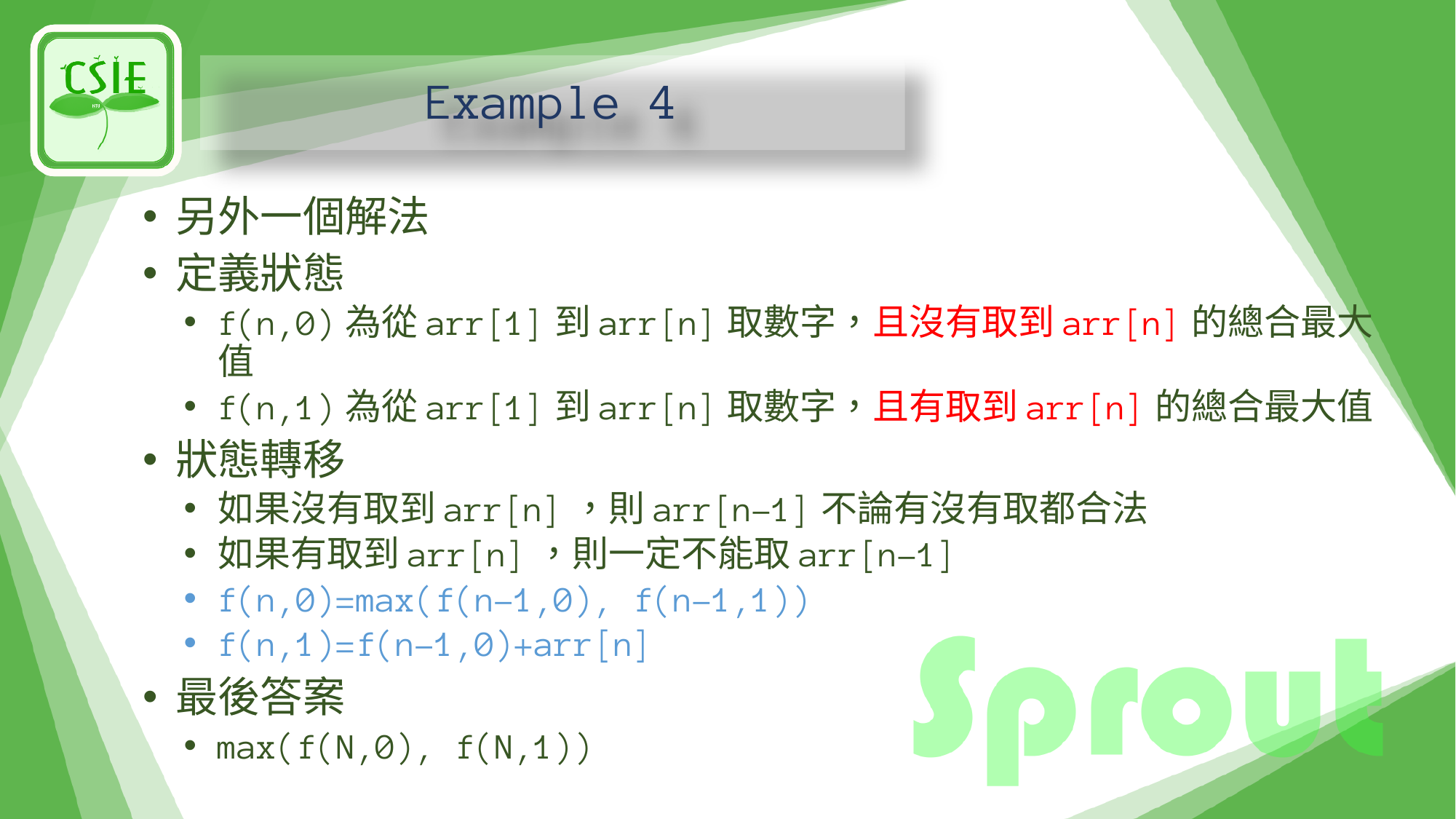

# Example 4
另外一個解法
定義狀態
f(n,0)為從arr[1]到arr[n]取數字，且沒有取到arr[n]的總合最大值
f(n,1)為從arr[1]到arr[n]取數字，且有取到arr[n]的總合最大值
狀態轉移
如果沒有取到arr[n]，則arr[n-1]不論有沒有取都合法
如果有取到arr[n]，則一定不能取arr[n-1]
f(n,0)=max(f(n-1,0), f(n-1,1))
f(n,1)=f(n-1,0)+arr[n]
最後答案
max(f(N,0), f(N,1))